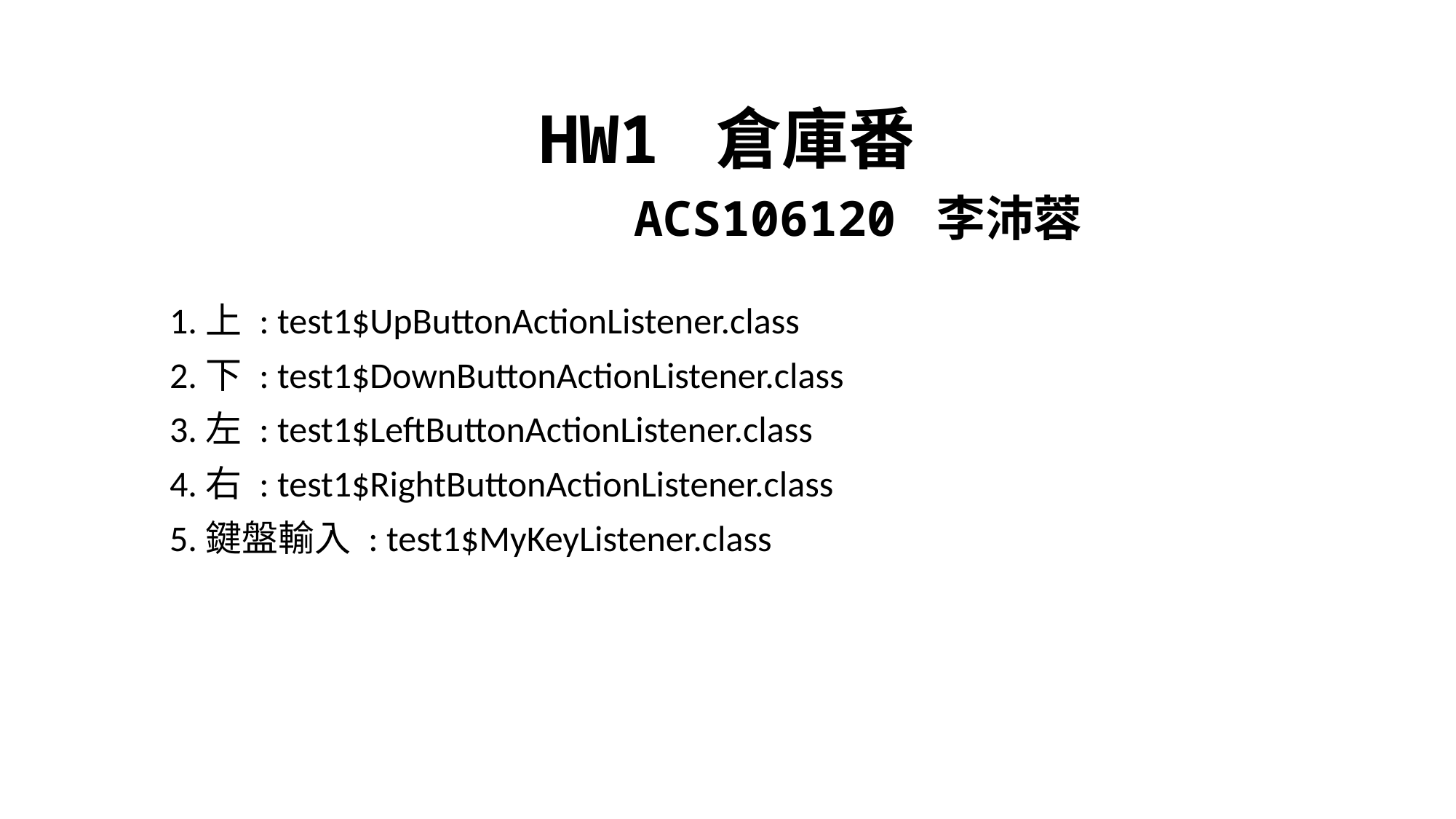

# HW1 倉庫番 ACS106120 李沛蓉
1.上 : test1$UpButtonActionListener.class
2.下 : test1$DownButtonActionListener.class
3.左 : test1$LeftButtonActionListener.class
4.右 : test1$RightButtonActionListener.class
5.鍵盤輸入 : test1$MyKeyListener.class